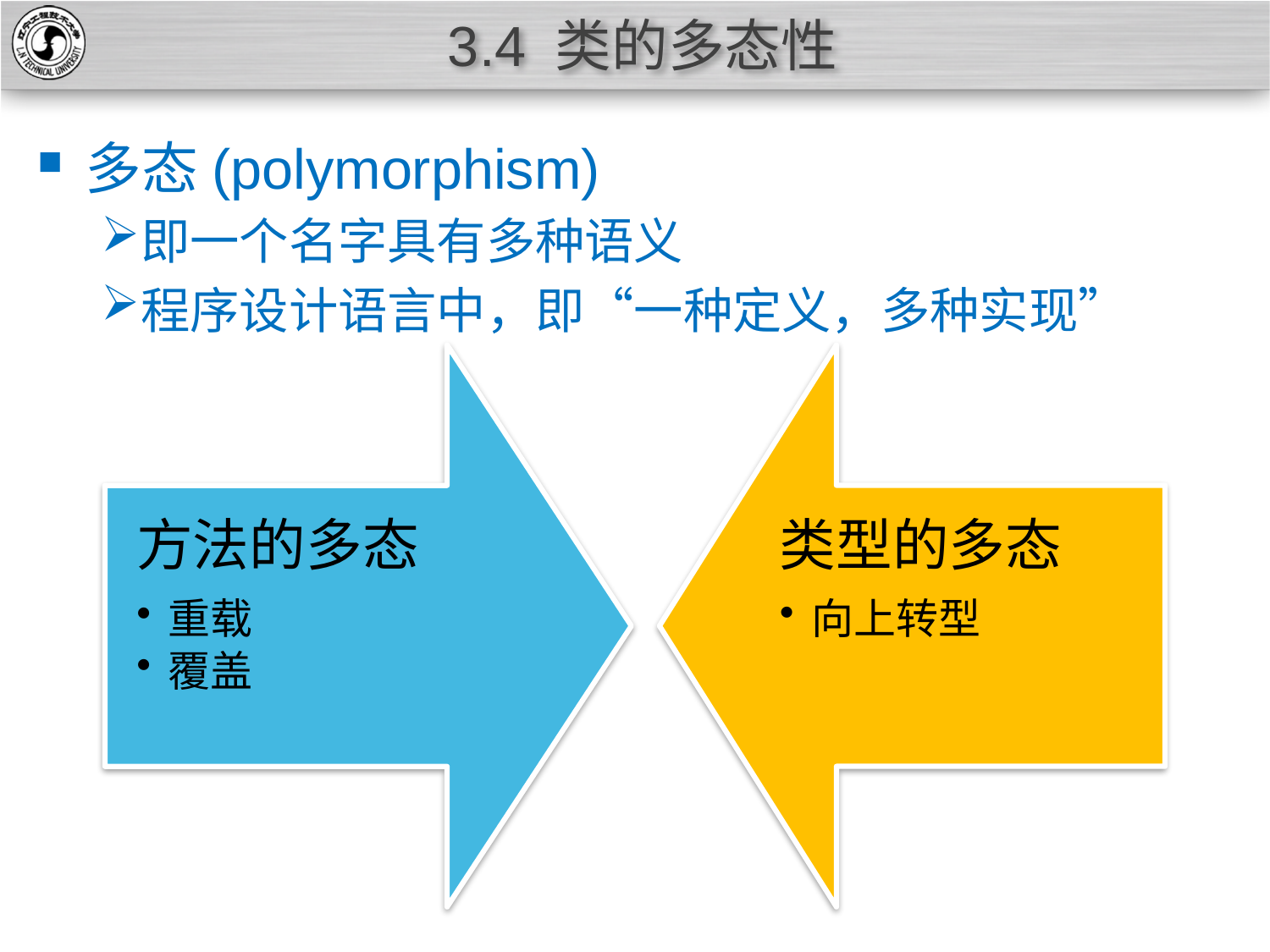

# 3.4 类的多态性
多态(polymorphism)
即一个名字具有多种语义
程序设计语言中，即“一种定义，多种实现”
方法的多态
重载
覆盖
类型的多态
向上转型